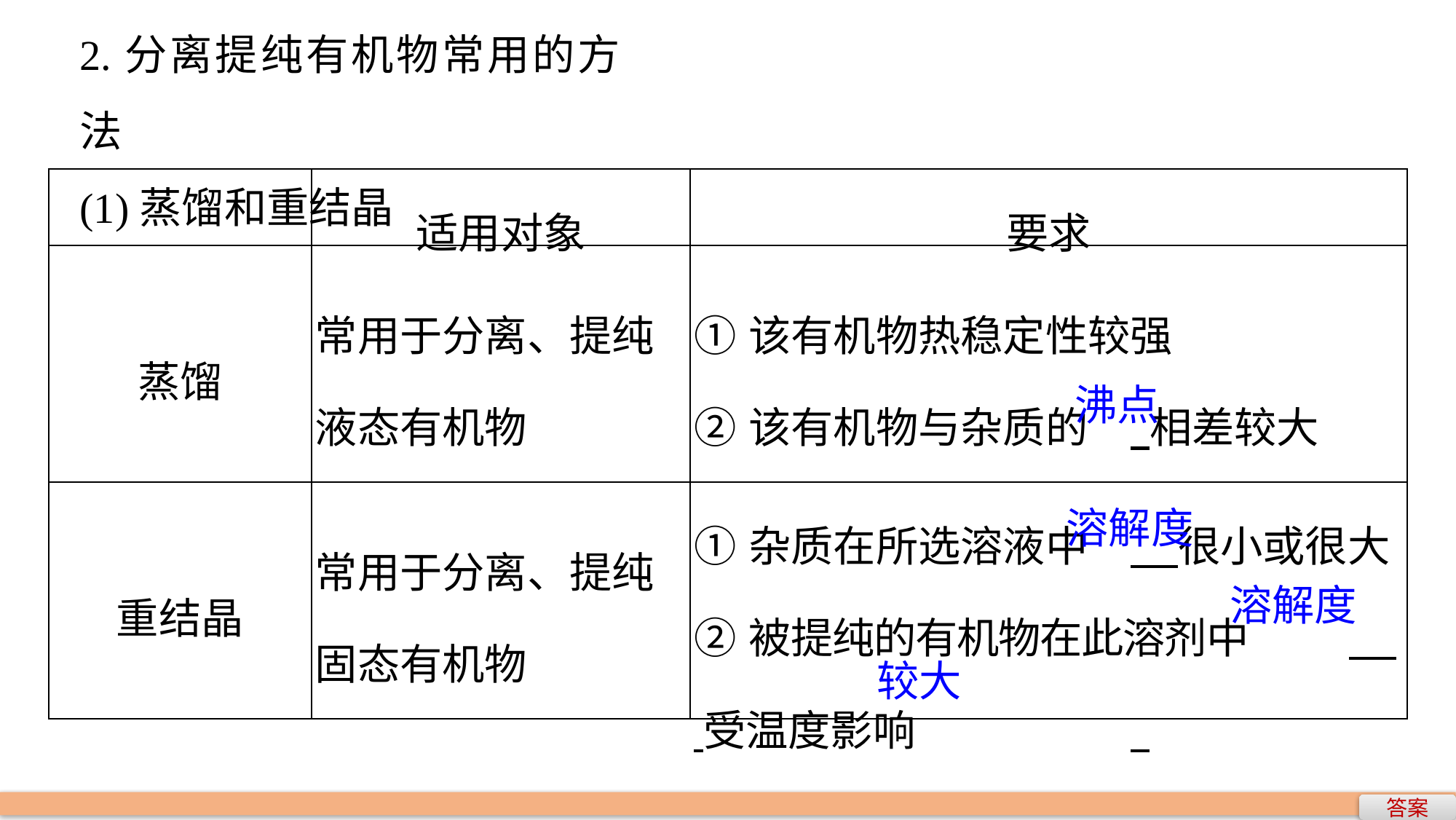

2.分离提纯有机物常用的方法
(1)蒸馏和重结晶
|  | 适用对象 | 要求 |
| --- | --- | --- |
| 蒸馏 | 常用于分离、提纯液态有机物 | ①该有机物热稳定性较强 ②该有机物与杂质的 相差较大 |
| 重结晶 | 常用于分离、提纯固态有机物 | ①杂质在所选溶液中 很小或很大 ②被提纯的有机物在此溶剂中 受温度影响 |
沸点
溶解度
溶解度
较大

答案